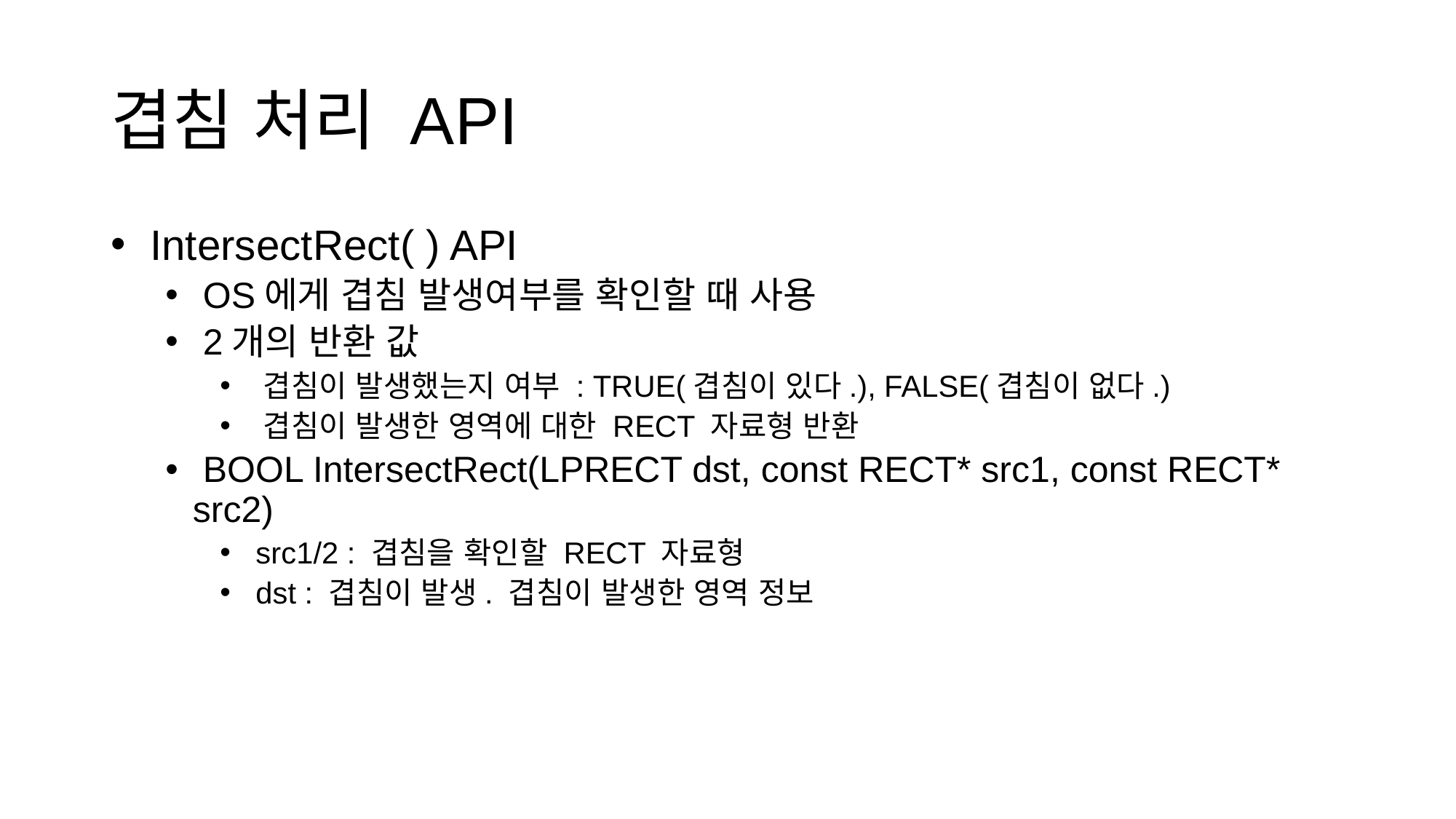

# 겹침 처리 API
 IntersectRect( ) API
 OS에게 겹침 발생여부를 확인할 때 사용
 2개의 반환 값
 겹침이 발생했는지 여부 : TRUE(겹침이 있다.), FALSE(겹침이 없다.)
 겹침이 발생한 영역에 대한 RECT 자료형 반환
 BOOL IntersectRect(LPRECT dst, const RECT* src1, const RECT* src2)
 src1/2 : 겹침을 확인할 RECT 자료형
 dst : 겹침이 발생. 겹침이 발생한 영역 정보